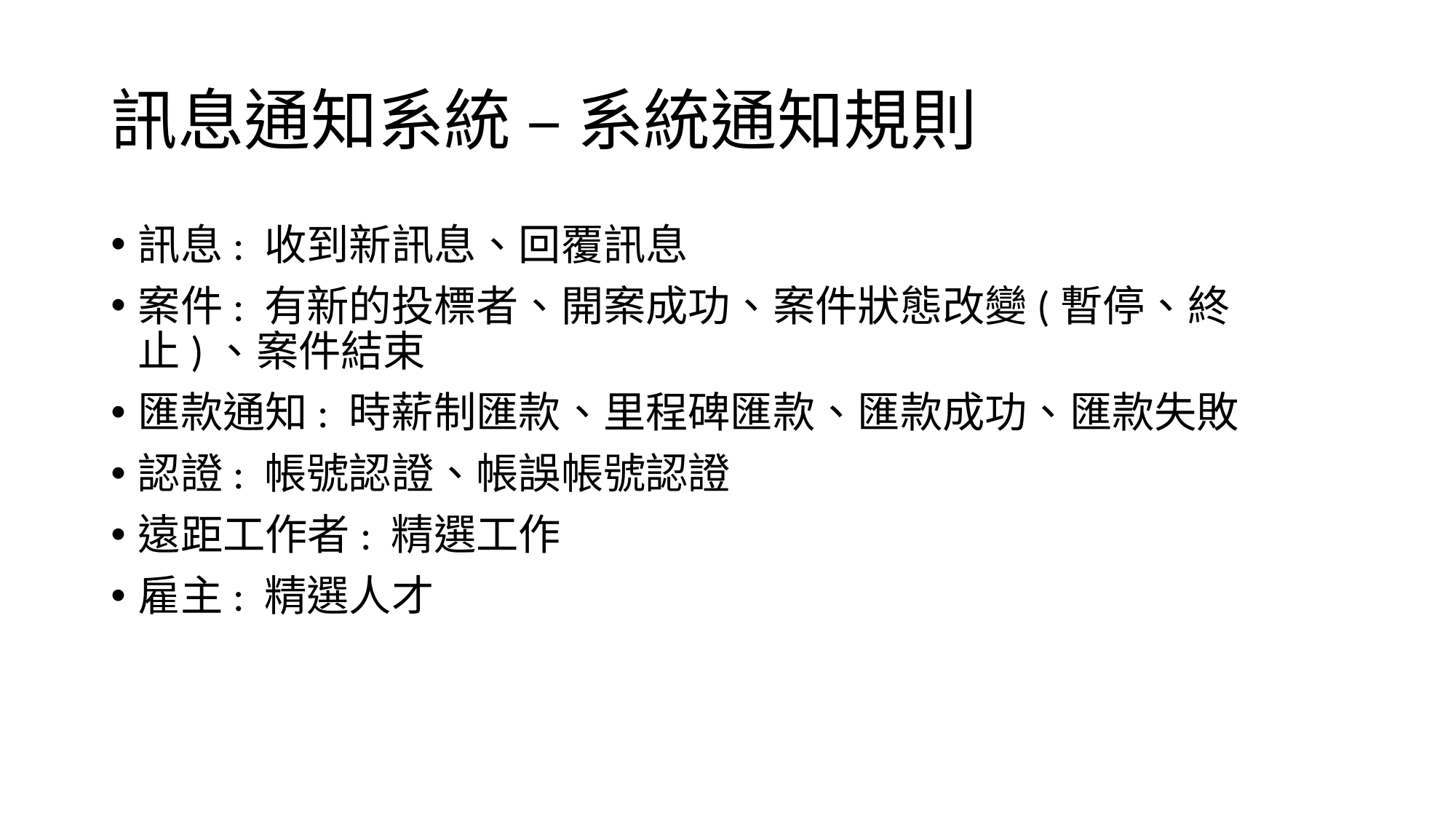

# 訊息通知系統 – 系統通知規則
訊息: 收到新訊息、回覆訊息
案件: 有新的投標者、開案成功、案件狀態改變(暫停、終止)、案件結束
匯款通知: 時薪制匯款、里程碑匯款、匯款成功、匯款失敗
認證: 帳號認證、帳誤帳號認證
遠距工作者: 精選工作
雇主: 精選人才